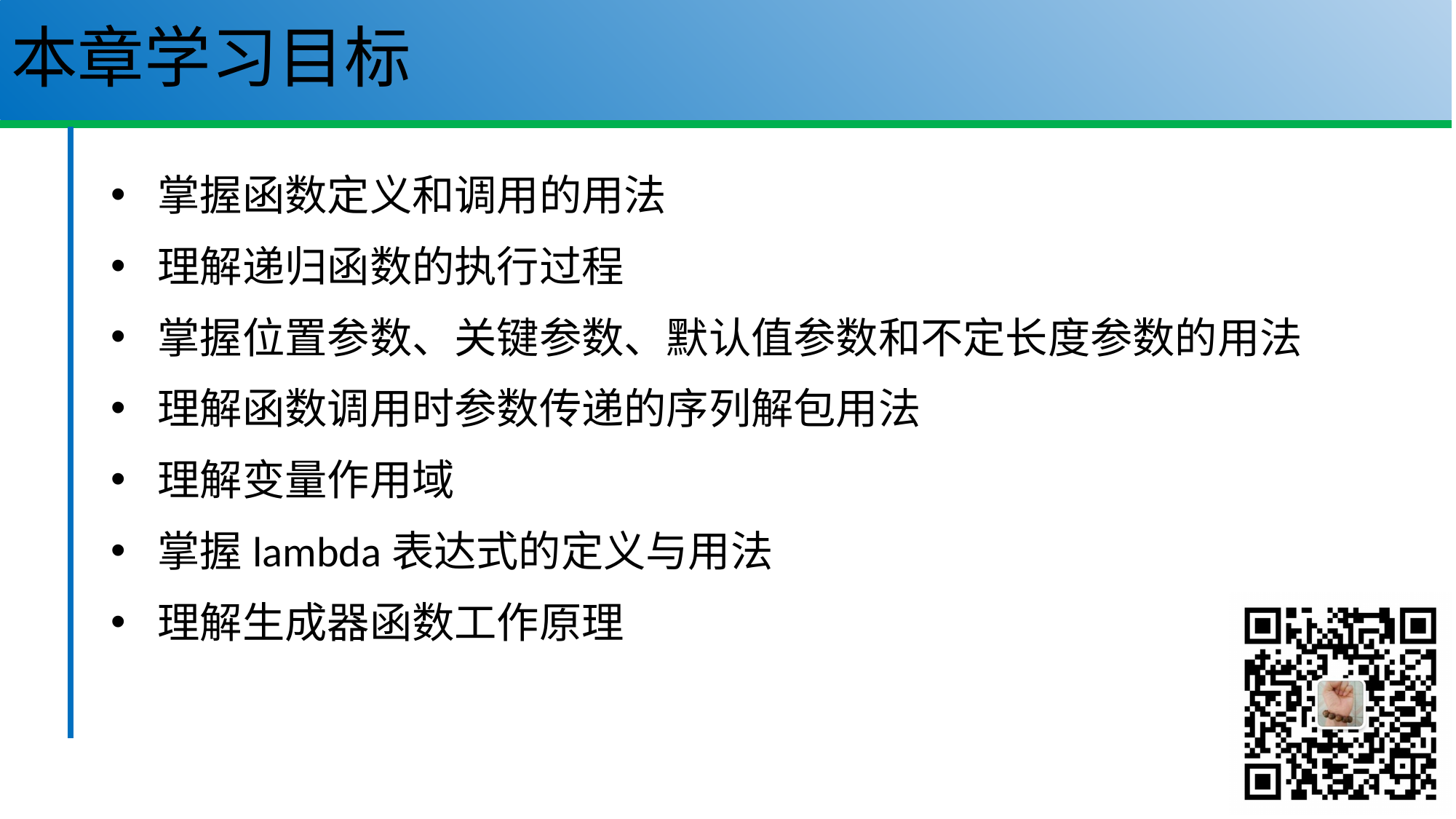

# 本章学习目标
 掌握函数定义和调用的用法
 理解递归函数的执行过程
 掌握位置参数、关键参数、默认值参数和不定长度参数的用法
 理解函数调用时参数传递的序列解包用法
 理解变量作用域
 掌握lambda表达式的定义与用法
 理解生成器函数工作原理
2